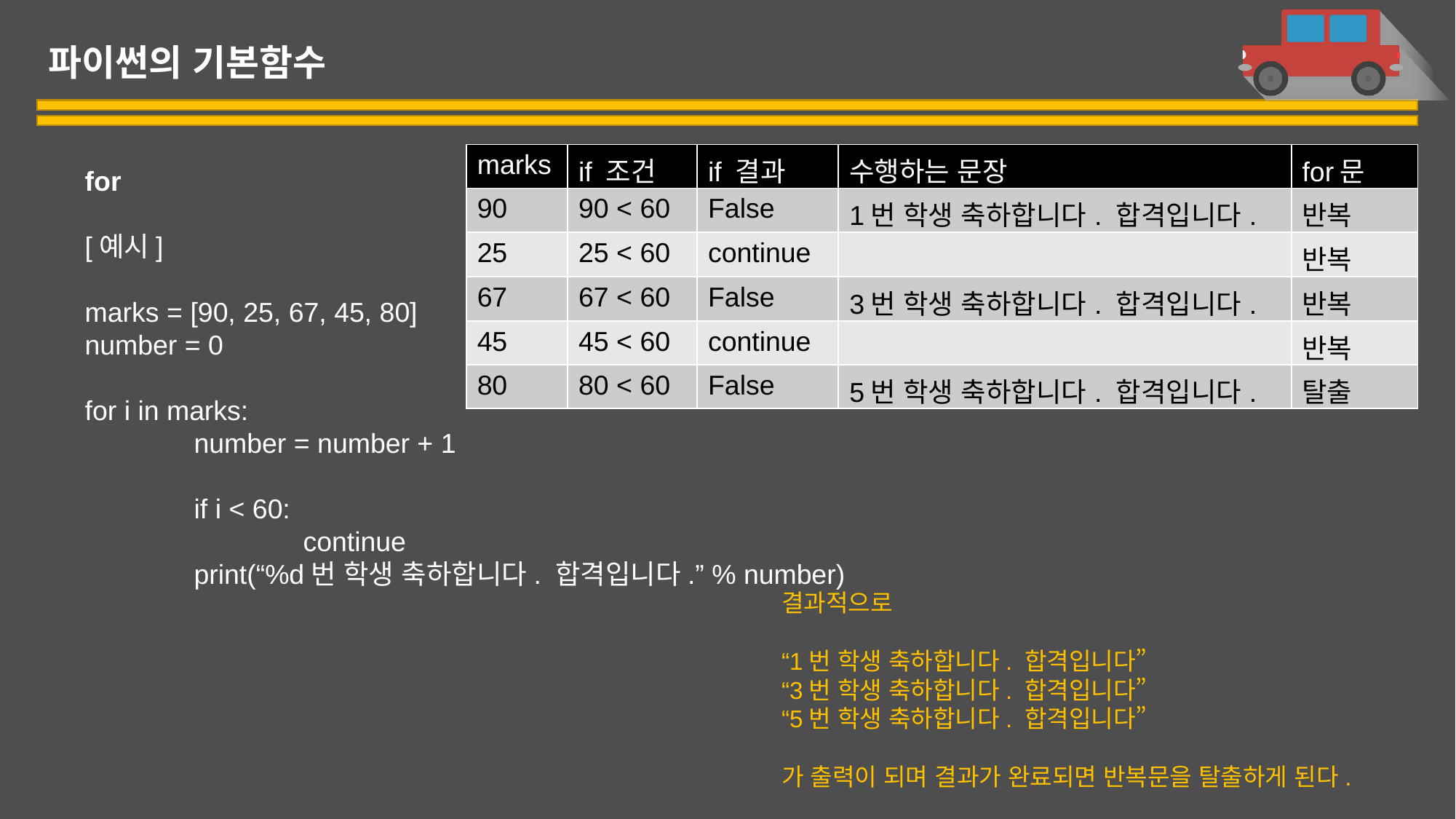

# 파이썬의 기본함수

| marks | if 조건 | if 결과 | 수행하는 문장 | for문 |
| --- | --- | --- | --- | --- |
| 90 | 90 < 60 | False | 1번 학생 축하합니다. 합격입니다. | 반복 |
| 25 | 25 < 60 | continue |  | 반복 |
| 67 | 67 < 60 | False | 3번 학생 축하합니다. 합격입니다. | 반복 |
| 45 | 45 < 60 | continue |  | 반복 |
| 80 | 80 < 60 | False | 5번 학생 축하합니다. 합격입니다. | 탈출 |
for

[예시]

marks = [90, 25, 67, 45, 80]
number = 0

for i in marks:
	number = number + 1

	if i < 60:
		continue
	print(“%d번 학생 축하합니다. 합격입니다.” % number)

결과적으로

“1번 학생 축하합니다. 합격입니다”
“3번 학생 축하합니다. 합격입니다”
“5번 학생 축하합니다. 합격입니다”

가 출력이 되며 결과가 완료되면 반복문을 탈출하게 된다.